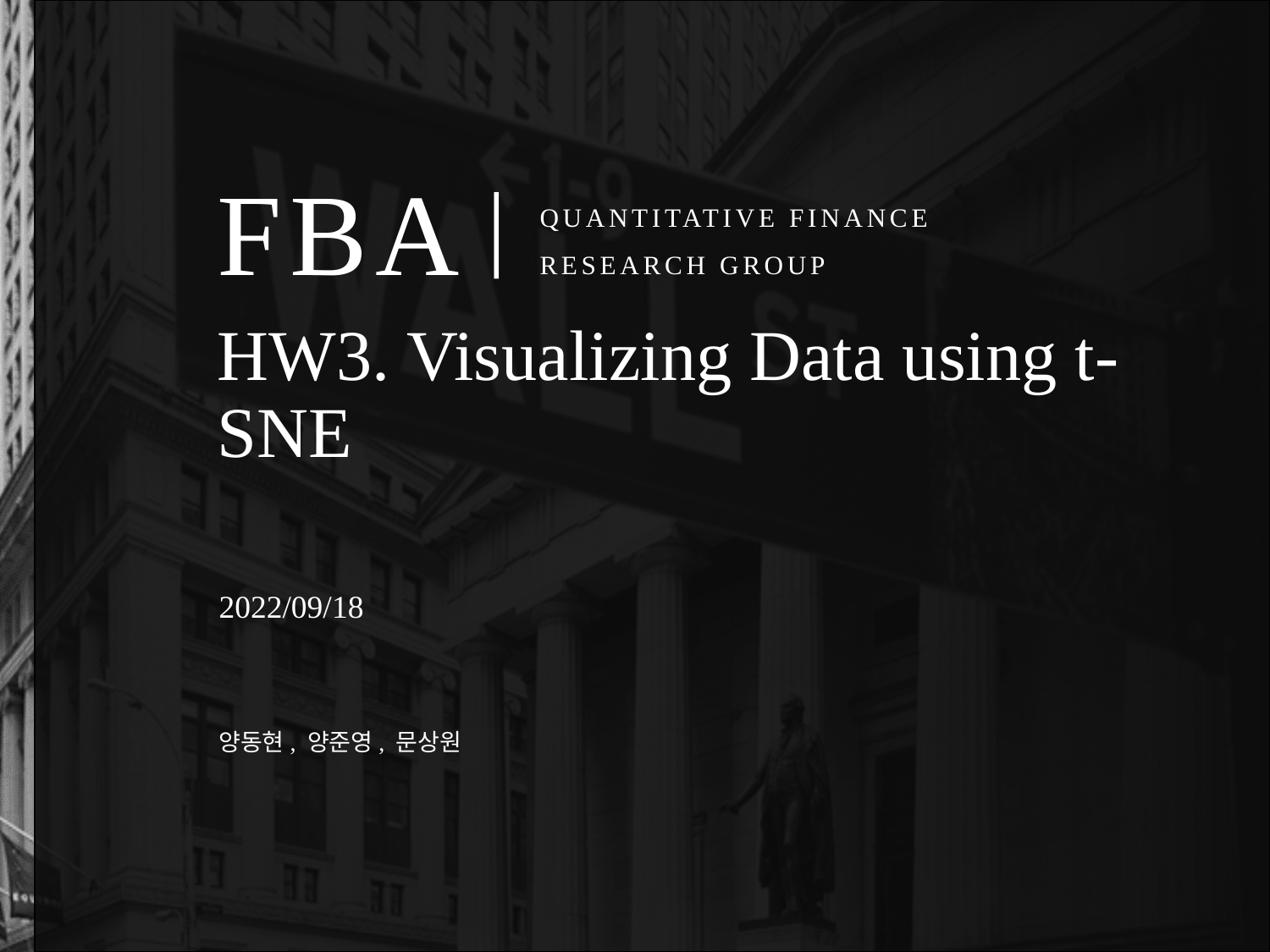

# HW3. Visualizing Data using t-SNE

2022/09/18
양동현, 양준영, 문상원